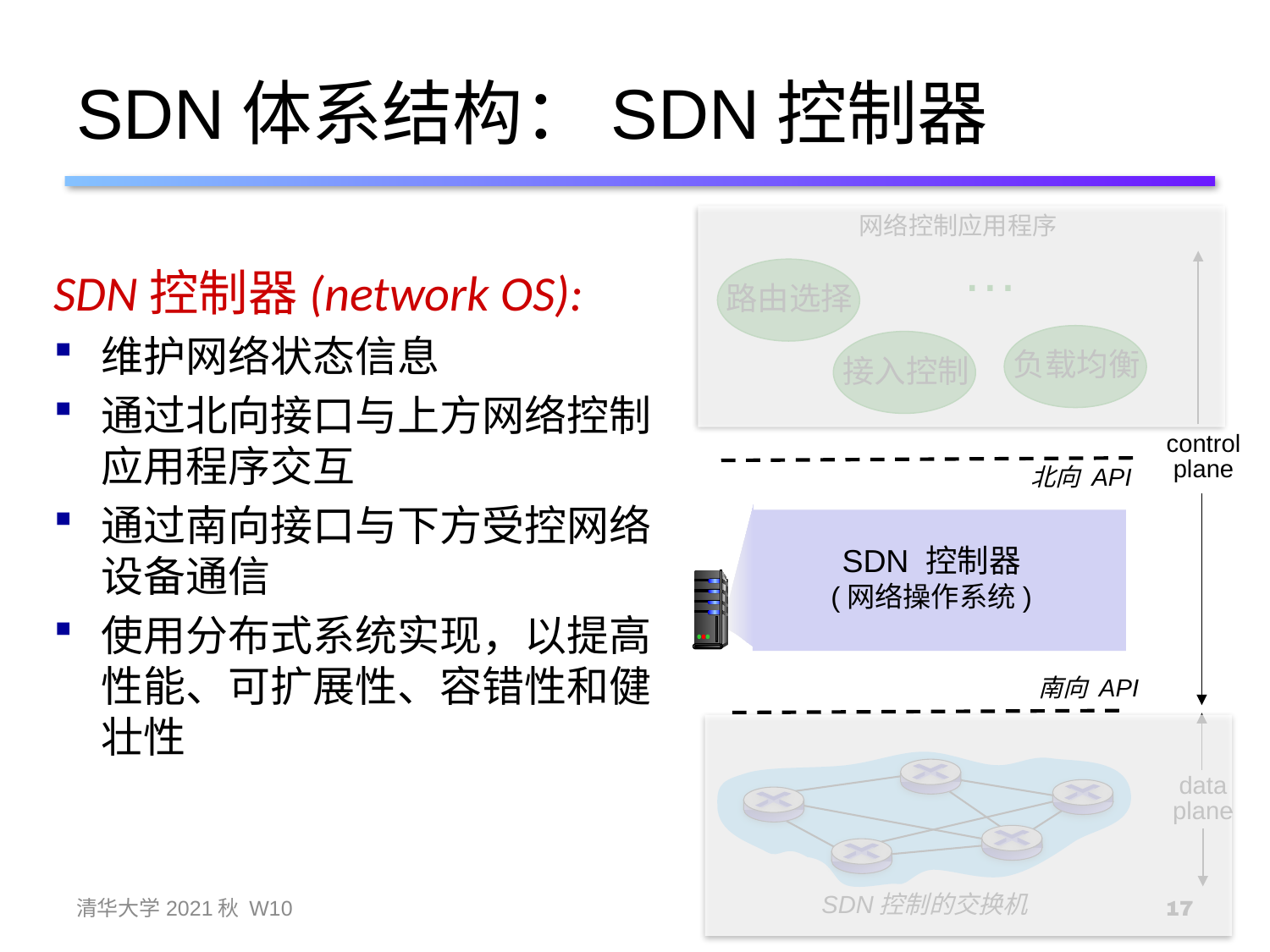

# SDN体系结构：SDN控制器

网络控制应用程序
…

路由选择

负载均衡

接入控制
control
plane
北向 API

SDN 控制器
(网络操作系统)

南向 API

data
plane
SDN控制的交换机
SDN控制器(network OS):
维护网络状态信息
通过北向接口与上方网络控制应用程序交互
通过南向接口与下方受控网络设备通信
使用分布式系统实现，以提高性能、可扩展性、容错性和健壮性

清华大学2021秋 W10
17